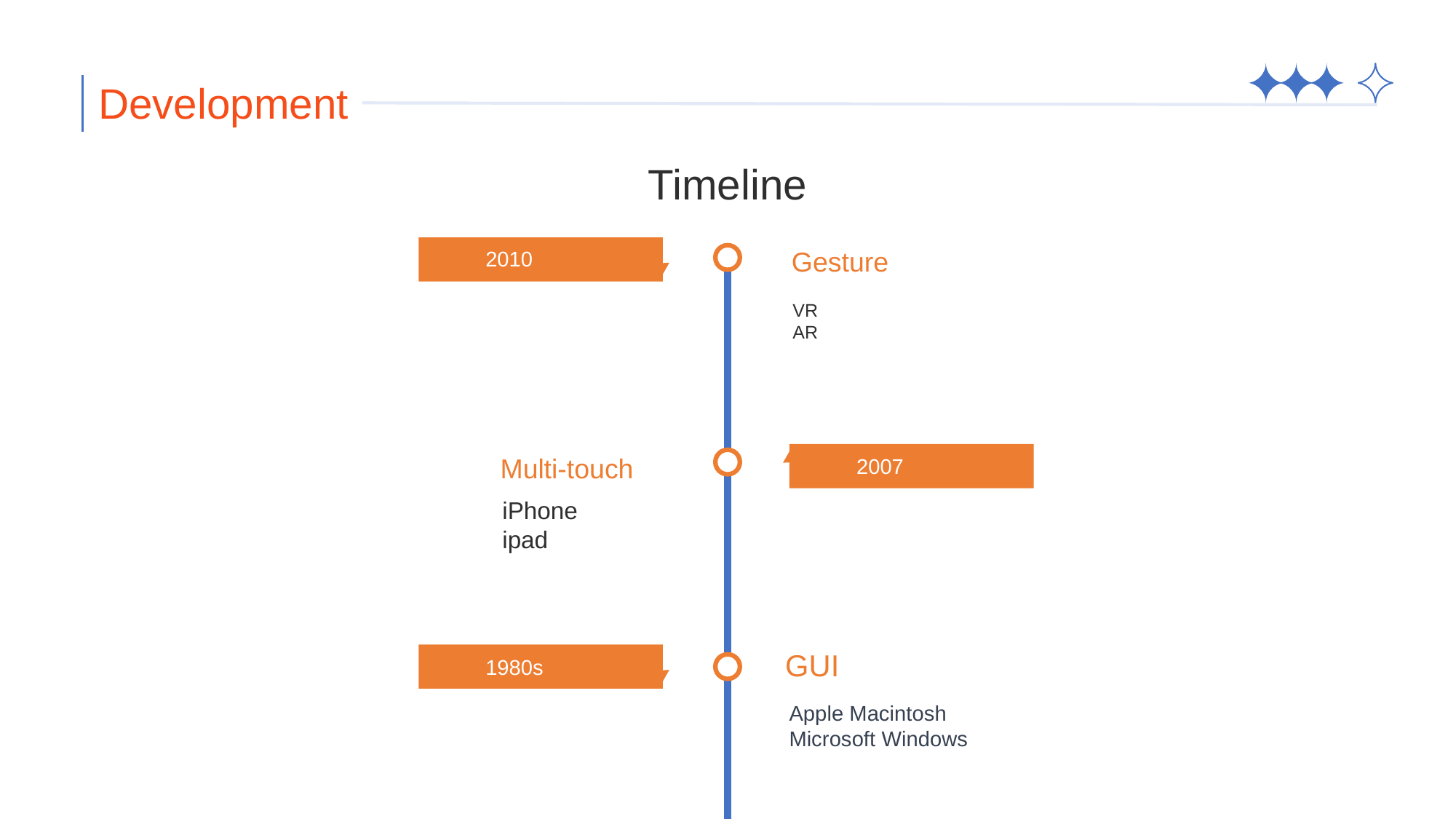

Development
Timeline

Gesture
2010
2030年1月

VR
AR

Multi-touch
2007

iPhone
ipad
GUI

1980s

Apple Macintosh
Microsoft Windows